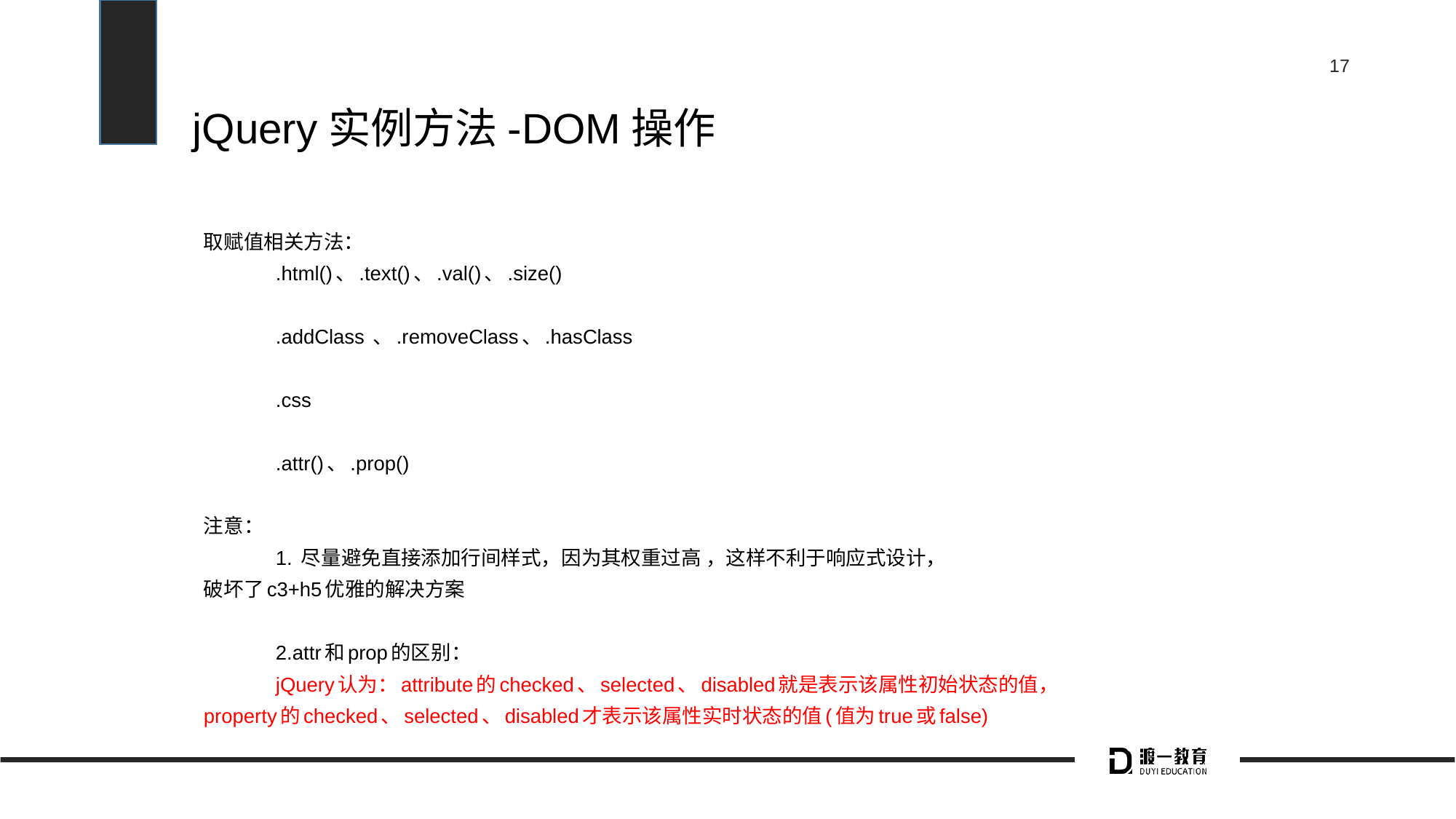

# jQuery实例方法-DOM操作
取赋值相关方法：
	.html()、.text()、.val()、.size()

	.addClass 、.removeClass、.hasClass

	.css

	.attr()、.prop()

注意：
	1. 尽量避免直接添加行间样式，因为其权重过高 ，这样不利于响应式设计，
破坏了c3+h5优雅的解决方案

	2.attr和prop的区别：
		jQuery认为：attribute的checked、selected、disabled就是表示该属性初始状态的值，
property的checked、selected、disabled才表示该属性实时状态的值(值为true或false)